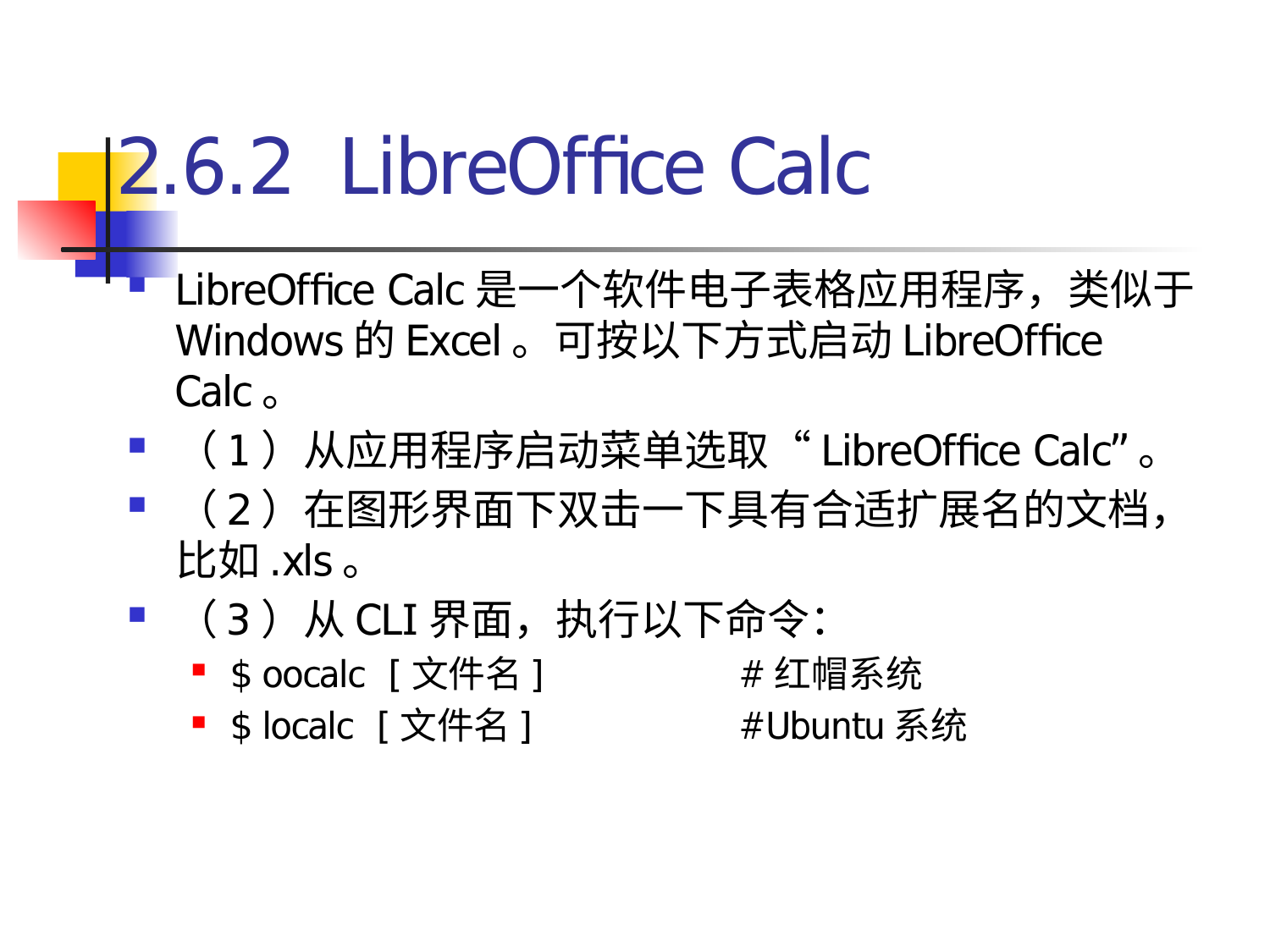

# 2.6.2  LibreOffice Calc
LibreOffice Calc是一个软件电子表格应用程序，类似于Windows的Excel。可按以下方式启动LibreOffice Calc。
（1）从应用程序启动菜单选取“LibreOffice Calc”。
（2）在图形界面下双击一下具有合适扩展名的文档，比如.xls。
（3）从CLI界面，执行以下命令：
$ oocalc  [文件名] 		#红帽系统
$ localc  [文件名] 		#Ubuntu系统